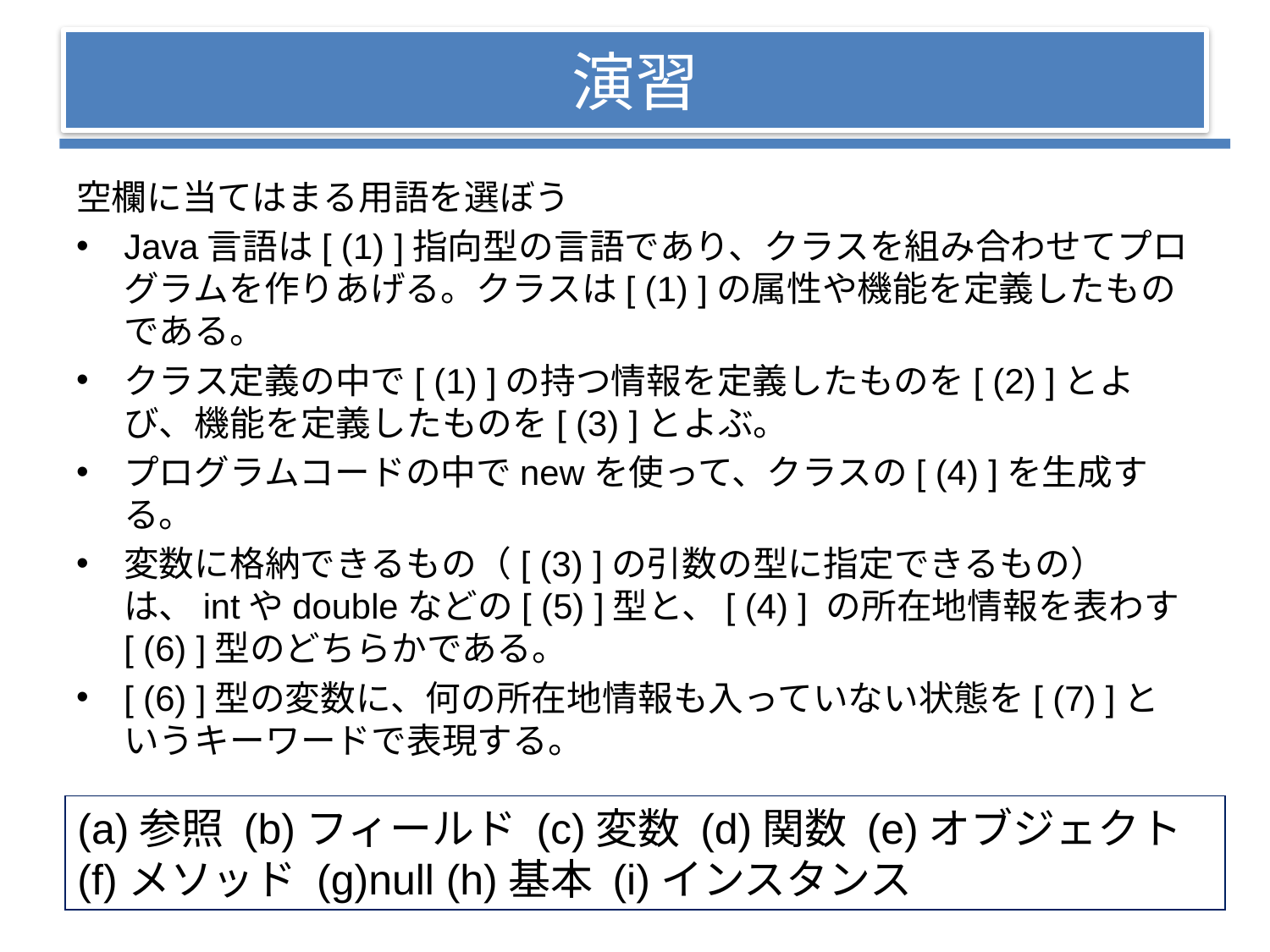

# 演習
空欄に当てはまる用語を選ぼう
Java言語は[ (1) ]指向型の言語であり、クラスを組み合わせてプログラムを作りあげる。クラスは[ (1) ]の属性や機能を定義したものである。
クラス定義の中で[ (1) ]の持つ情報を定義したものを[ (2) ]とよび、機能を定義したものを[ (3) ]とよぶ。
プログラムコードの中でnewを使って、クラスの[ (4) ]を生成する。
変数に格納できるもの（[ (3) ]の引数の型に指定できるもの）は、intやdoubleなどの[ (5) ]型と、[ (4) ] の所在地情報を表わす[ (6) ]型のどちらかである。
[ (6) ]型の変数に、何の所在地情報も入っていない状態を[ (7) ]というキーワードで表現する。
(a)参照 (b)フィールド (c)変数 (d)関数 (e)オブジェクト (f)メソッド (g)null (h)基本 (i)インスタンス